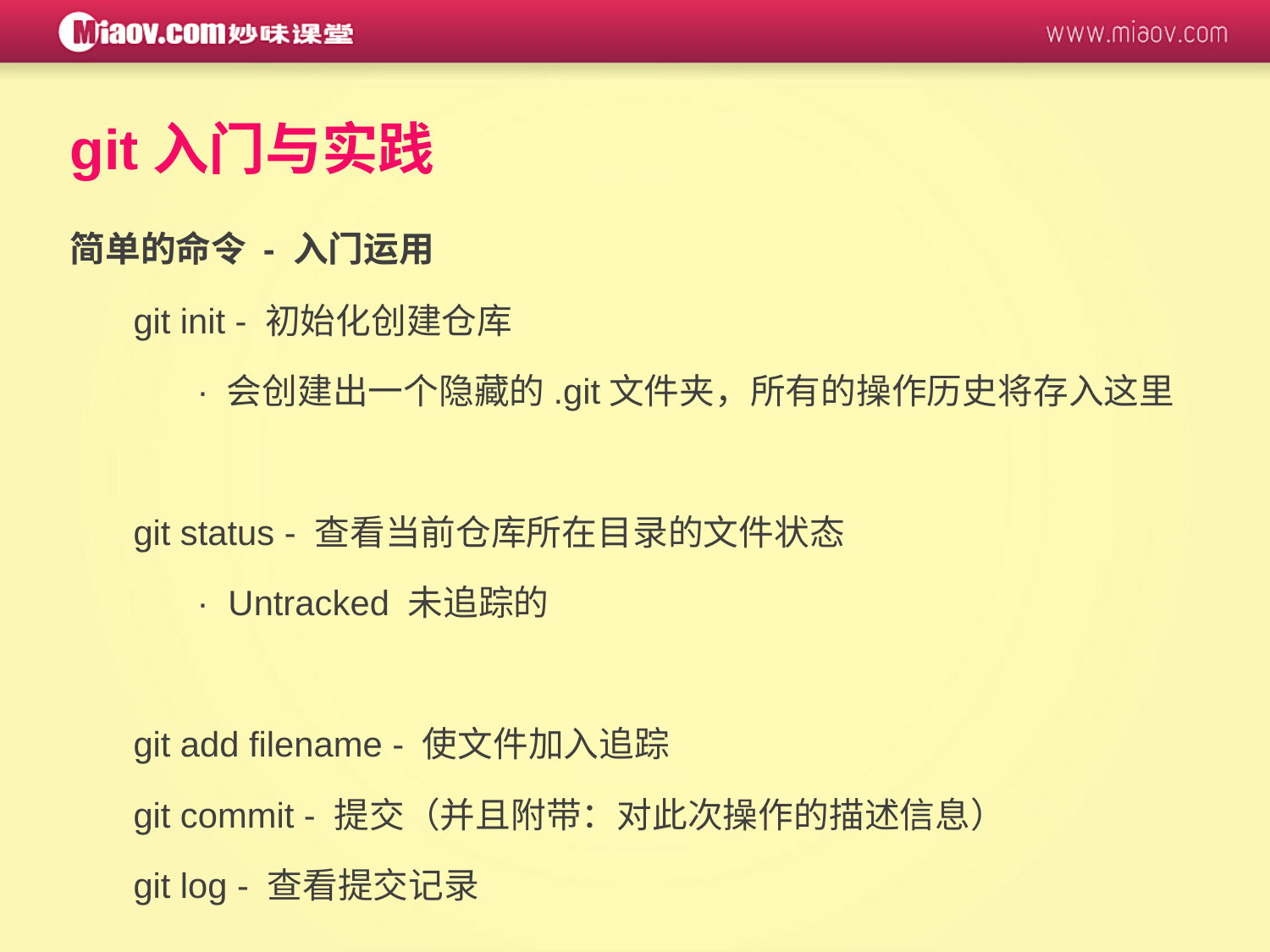

git入门与实践

简单的命令 - 入门运用
git init - 初始化创建仓库
	· 会创建出一个隐藏的.git文件夹，所有的操作历史将存入这里

git status - 查看当前仓库所在目录的文件状态
	·  Untracked 未追踪的

git add filename - 使文件加入追踪
git commit - 提交（并且附带：对此次操作的描述信息）
git log - 查看提交记录